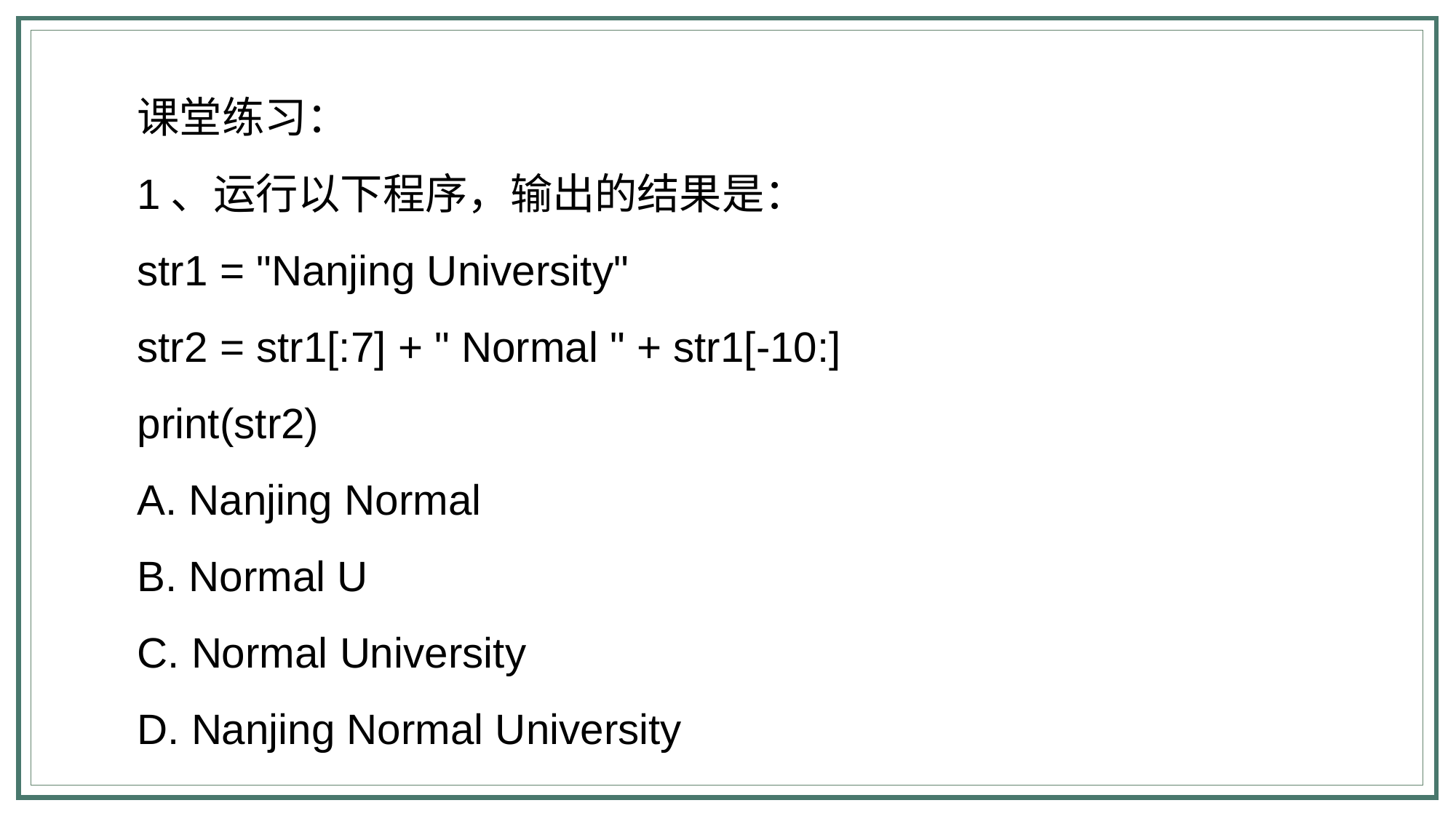

课堂练习：
1、运行以下程序，输出的结果是：‬‬‬‬‬‬‬‬‬‬‬‬‬‬‬‬‬‬‬‬‬‬‬‬‬‬‬‬‬‬‬‬‬‬‬‬‬‬‬‬‬‬‬‬‬‬‬‬
str1 = "Nanjing University"
str2 = str1[:7] + " Normal " + str1[-10:]
print(str2)
A. Nanjing Normal
B. Normal U
C. Normal University
D. Nanjing Normal University